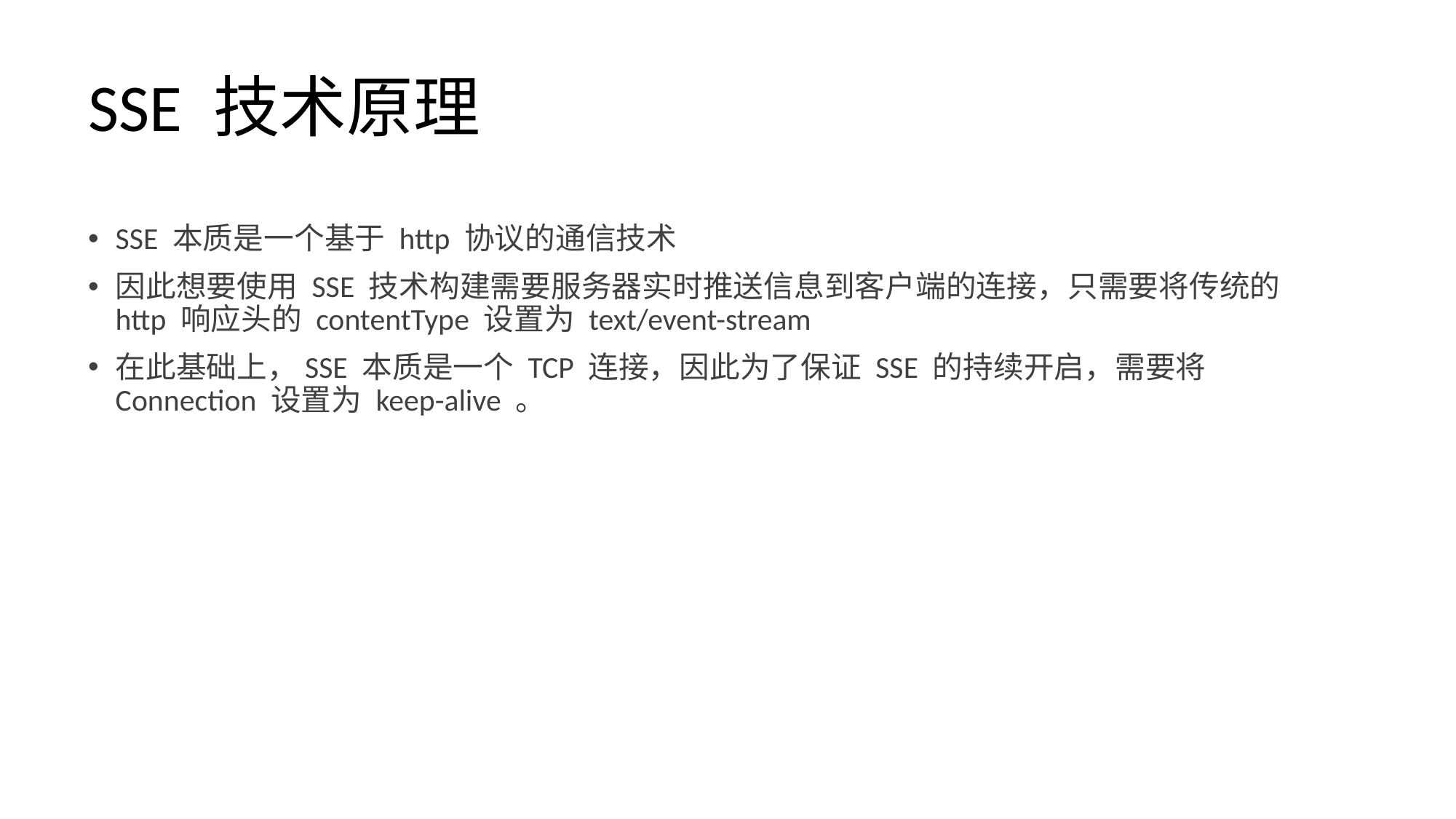

# SSE 技术原理
SSE 本质是一个基于 http 协议的通信技术
因此想要使用 SSE 技术构建需要服务器实时推送信息到客户端的连接，只需要将传统的 http 响应头的 contentType 设置为 text/event-stream
在此基础上，SSE 本质是一个 TCP 连接，因此为了保证 SSE 的持续开启，需要将 Connection 设置为 keep-alive 。